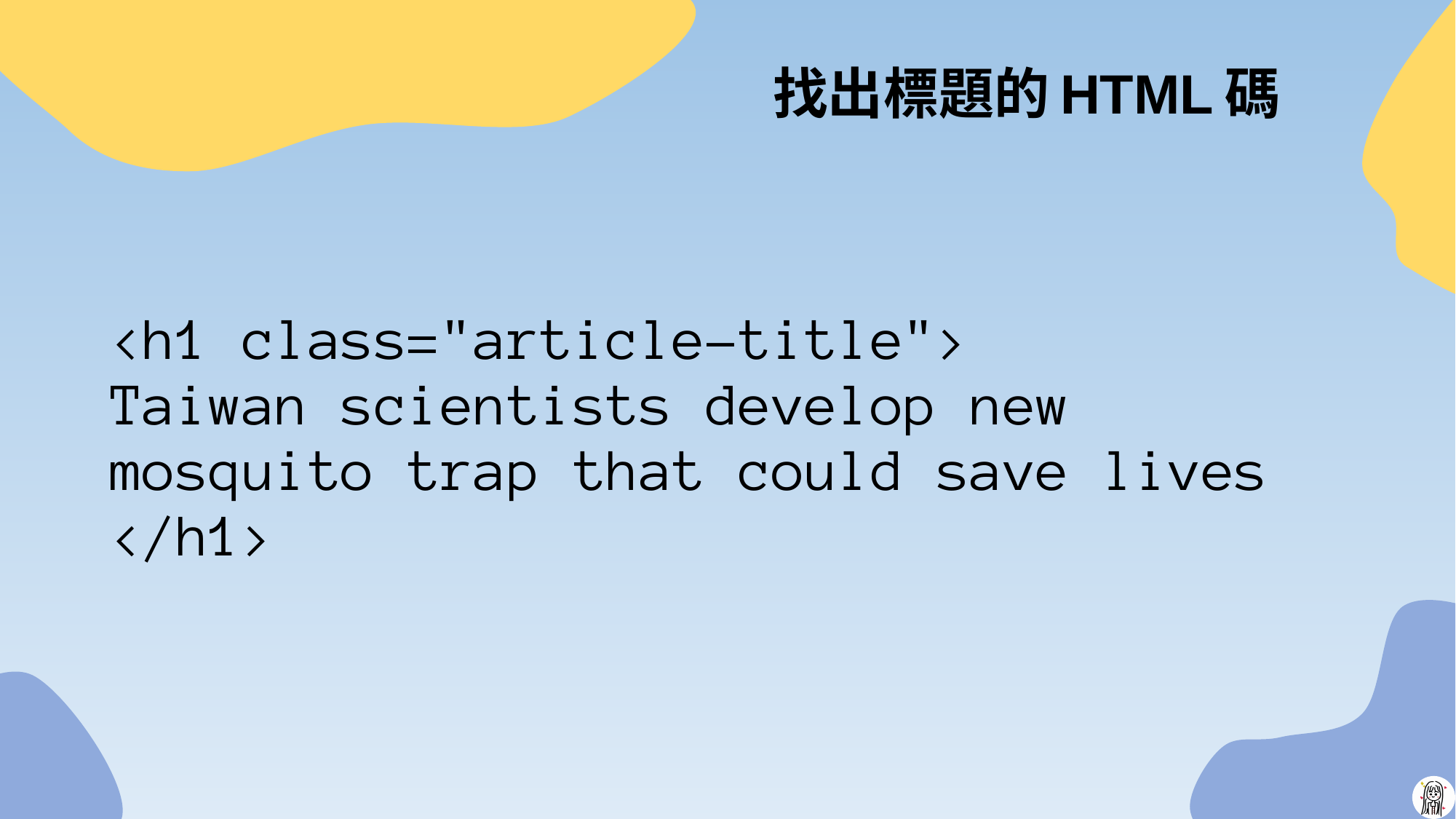

# 找出標題的HTML碼
<h1 class="article-title">
Taiwan scientists develop new mosquito trap that could save lives
</h1>
6